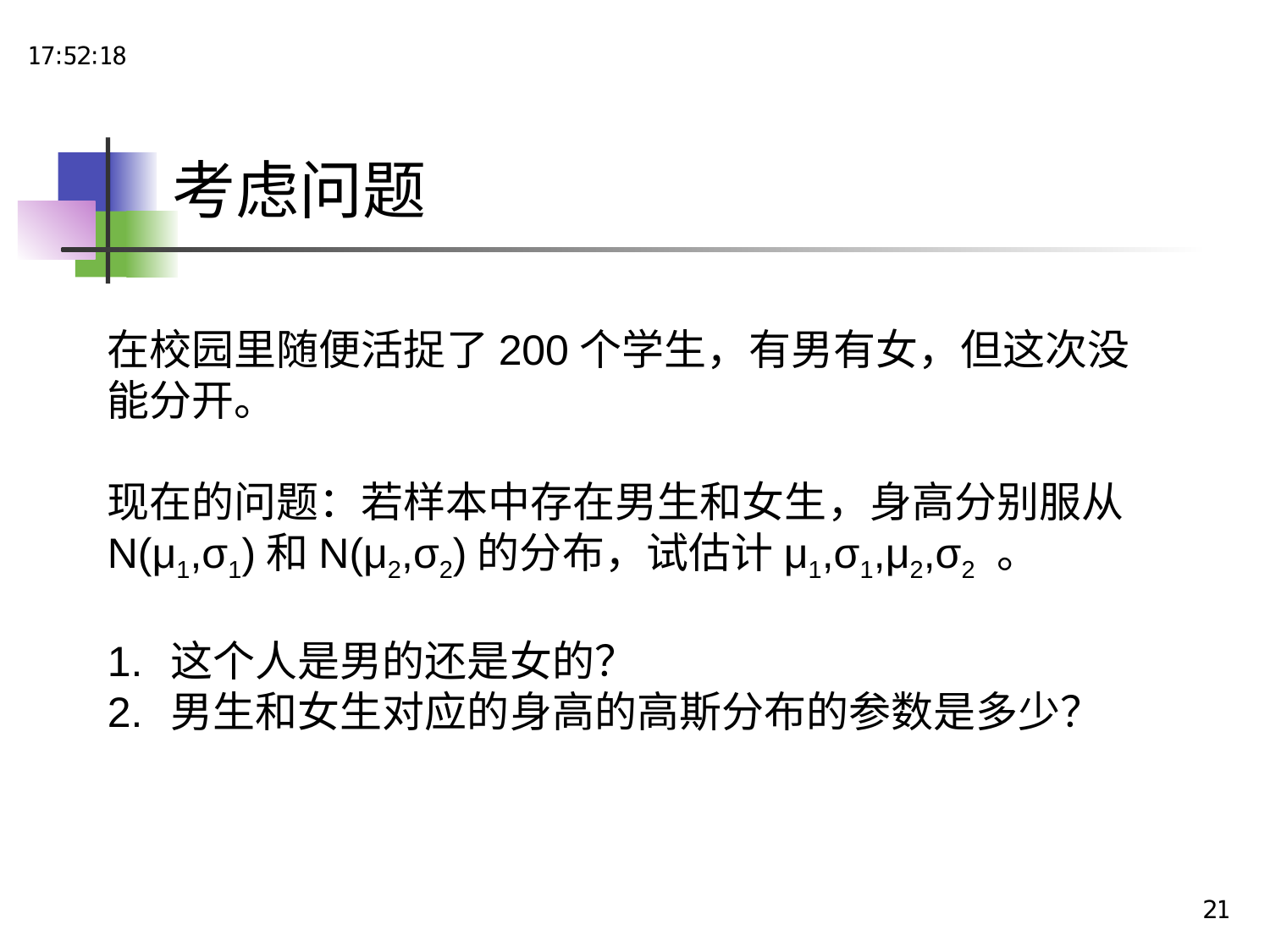

17:52:18
# 考虑问题
在校园里随便活捉了200个学生，有男有女，但这次没能分开。

现在的问题：若样本中存在男生和女生，身高分别服从N(μ1,σ1)和N(μ2,σ2)的分布，试估计μ1,σ1,μ2,σ2 。

这个人是男的还是女的？
男生和女生对应的身高的高斯分布的参数是多少？
21